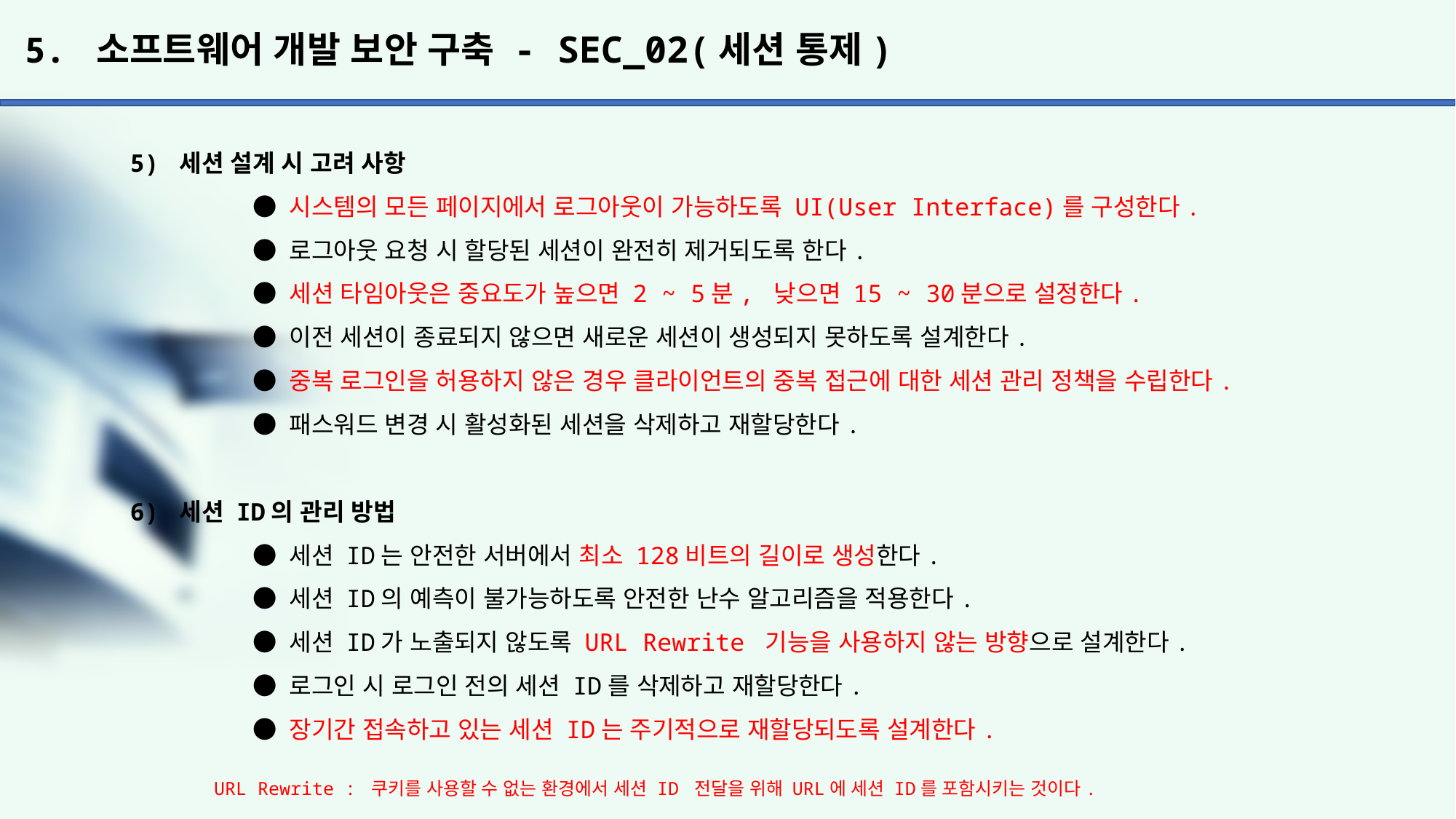

# 5. 소프트웨어 개발 보안 구축 - SEC_02(세션 통제)
5) 세션 설계 시 고려 사항
	  ● 시스템의 모든 페이지에서 로그아웃이 가능하도록 UI(User Interface)를 구성한다.
	  ● 로그아웃 요청 시 할당된 세션이 완전히 제거되도록 한다.
	  ● 세션 타임아웃은 중요도가 높으면 2 ~ 5분, 낮으면 15 ~ 30분으로 설정한다.
	  ● 이전 세션이 종료되지 않으면 새로운 세션이 생성되지 못하도록 설계한다.
	  ● 중복 로그인을 허용하지 않은 경우 클라이언트의 중복 접근에 대한 세션 관리 정책을 수립한다.
	  ● 패스워드 변경 시 활성화된 세션을 삭제하고 재할당한다.

6) 세션 ID의 관리 방법
	  ● 세션 ID는 안전한 서버에서 최소 128비트의 길이로 생성한다.
	  ● 세션 ID의 예측이 불가능하도록 안전한 난수 알고리즘을 적용한다.
	  ● 세션 ID가 노출되지 않도록 URL Rewrite 기능을 사용하지 않는 방향으로 설계한다.
	  ● 로그인 시 로그인 전의 세션 ID를 삭제하고 재할당한다.
	  ● 장기간 접속하고 있는 세션 ID는 주기적으로 재할당되도록 설계한다.
URL Rewrite : 쿠키를 사용할 수 없는 환경에서 세션 ID 전달을 위해 URL에 세션 ID를 포함시키는 것이다.